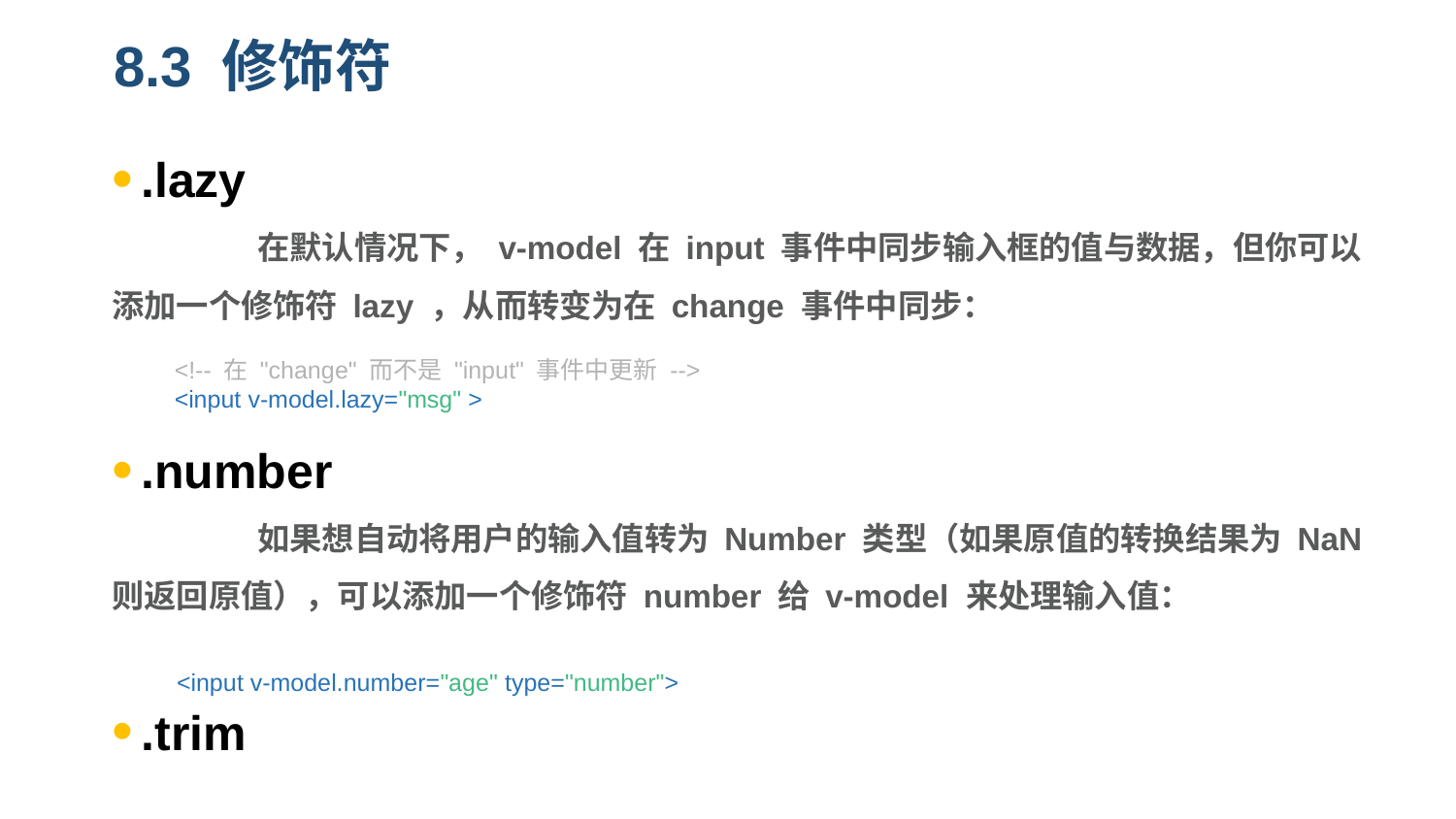

# 8.3 修饰符
.lazy
	在默认情况下， v-model 在 input 事件中同步输入框的值与数据，但你可以添加一个修饰符 lazy ，从而转变为在 change 事件中同步：

.number
	如果想自动将用户的输入值转为 Number 类型（如果原值的转换结果为 NaN 则返回原值），可以添加一个修饰符 number 给 v-model 来处理输入值：

.trim
| <!-- 在 "change" 而不是 "input" 事件中更新 --> <input v-model.lazy="msg" > |
| --- |
| <input v-model.number="age" type="number"> |
| --- |
71